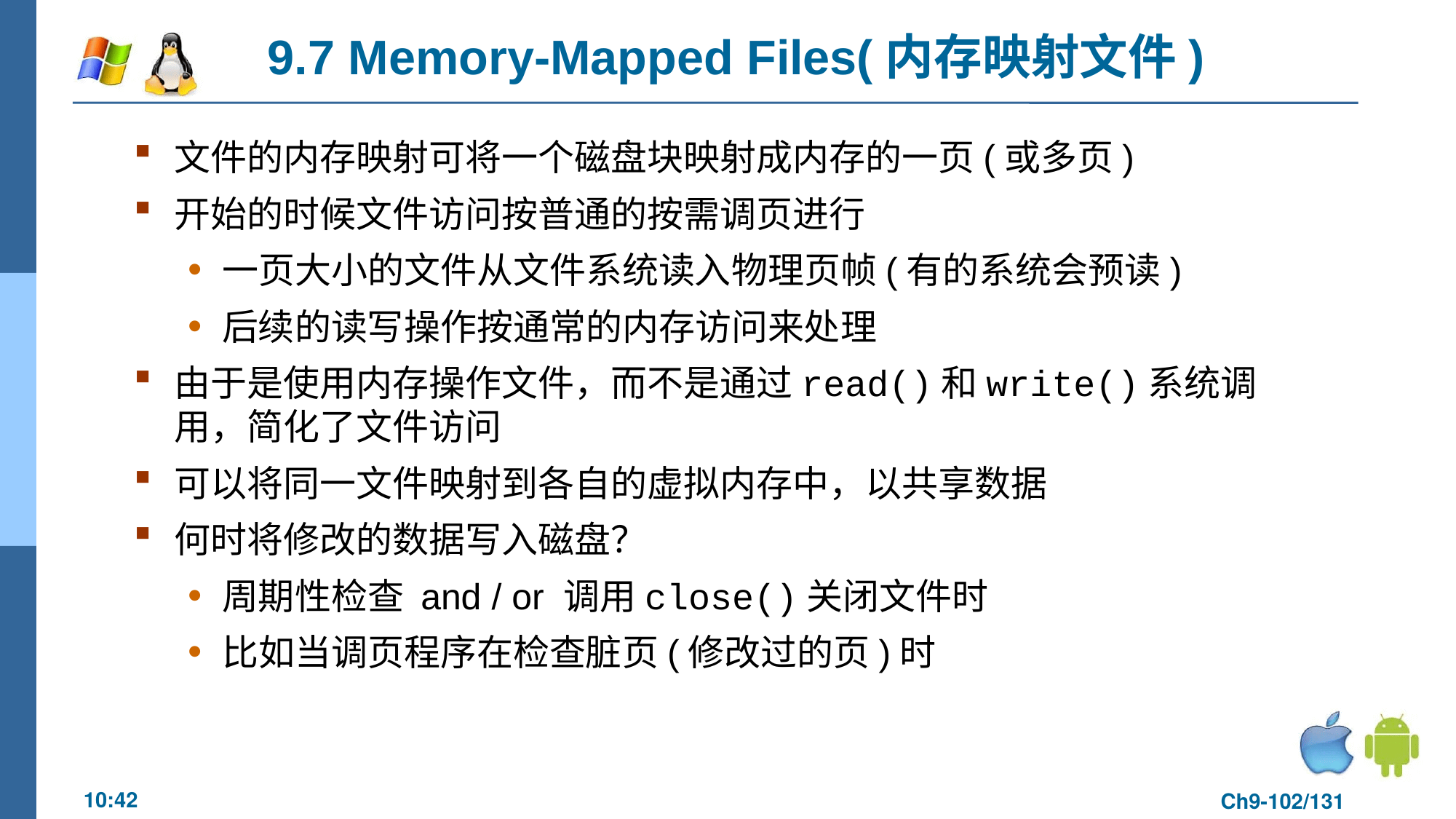

# 9.7 Memory-Mapped Files(内存映射文件)
文件的内存映射可将一个磁盘块映射成内存的一页(或多页)
开始的时候文件访问按普通的按需调页进行
一页大小的文件从文件系统读入物理页帧(有的系统会预读)
后续的读写操作按通常的内存访问来处理
由于是使用内存操作文件，而不是通过read()和write()系统调用，简化了文件访问
可以将同一文件映射到各自的虚拟内存中，以共享数据
何时将修改的数据写入磁盘？
周期性检查 and / or 调用close()关闭文件时
比如当调页程序在检查脏页(修改过的页)时